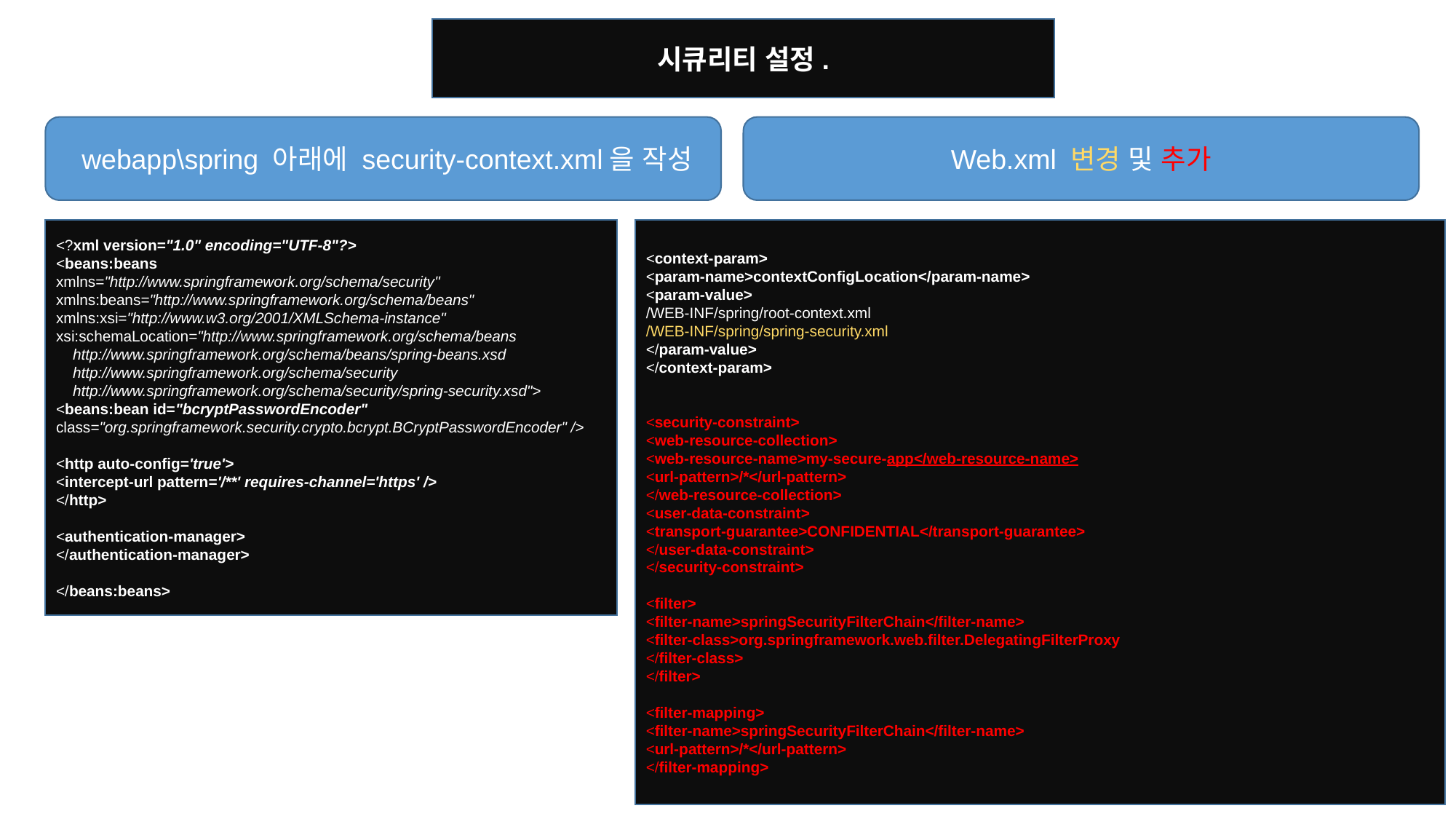

시큐리티 설정.
 webapp\spring 아래에 security-context.xml을 작성
Web.xml 변경 및 추가
<?xml version="1.0" encoding="UTF-8"?>
<beans:beans
xmlns="http://www.springframework.org/schema/security"
xmlns:beans="http://www.springframework.org/schema/beans"
xmlns:xsi="http://www.w3.org/2001/XMLSchema-instance"
xsi:schemaLocation="http://www.springframework.org/schema/beans
    http://www.springframework.org/schema/beans/spring-beans.xsd
    http://www.springframework.org/schema/security
    http://www.springframework.org/schema/security/spring-security.xsd">
<beans:bean id="bcryptPasswordEncoder"
class="org.springframework.security.crypto.bcrypt.BCryptPasswordEncoder" />

<http auto-config='true'>
<intercept-url pattern='/**' requires-channel='https' />
</http>

<authentication-manager>
</authentication-manager>

</beans:beans>
<context-param>
<param-name>contextConfigLocation</param-name>
<param-value>
/WEB-INF/spring/root-context.xml
/WEB-INF/spring/spring-security.xml
</param-value>
</context-param>

<security-constraint>
<web-resource-collection>
<web-resource-name>my-secure-app</web-resource-name>
<url-pattern>/*</url-pattern>
</web-resource-collection>
<user-data-constraint>
<transport-guarantee>CONFIDENTIAL</transport-guarantee>
</user-data-constraint>
</security-constraint>

<filter>
<filter-name>springSecurityFilterChain</filter-name>
<filter-class>org.springframework.web.filter.DelegatingFilterProxy
</filter-class>
</filter>

<filter-mapping>
<filter-name>springSecurityFilterChain</filter-name>
<url-pattern>/*</url-pattern>
</filter-mapping>